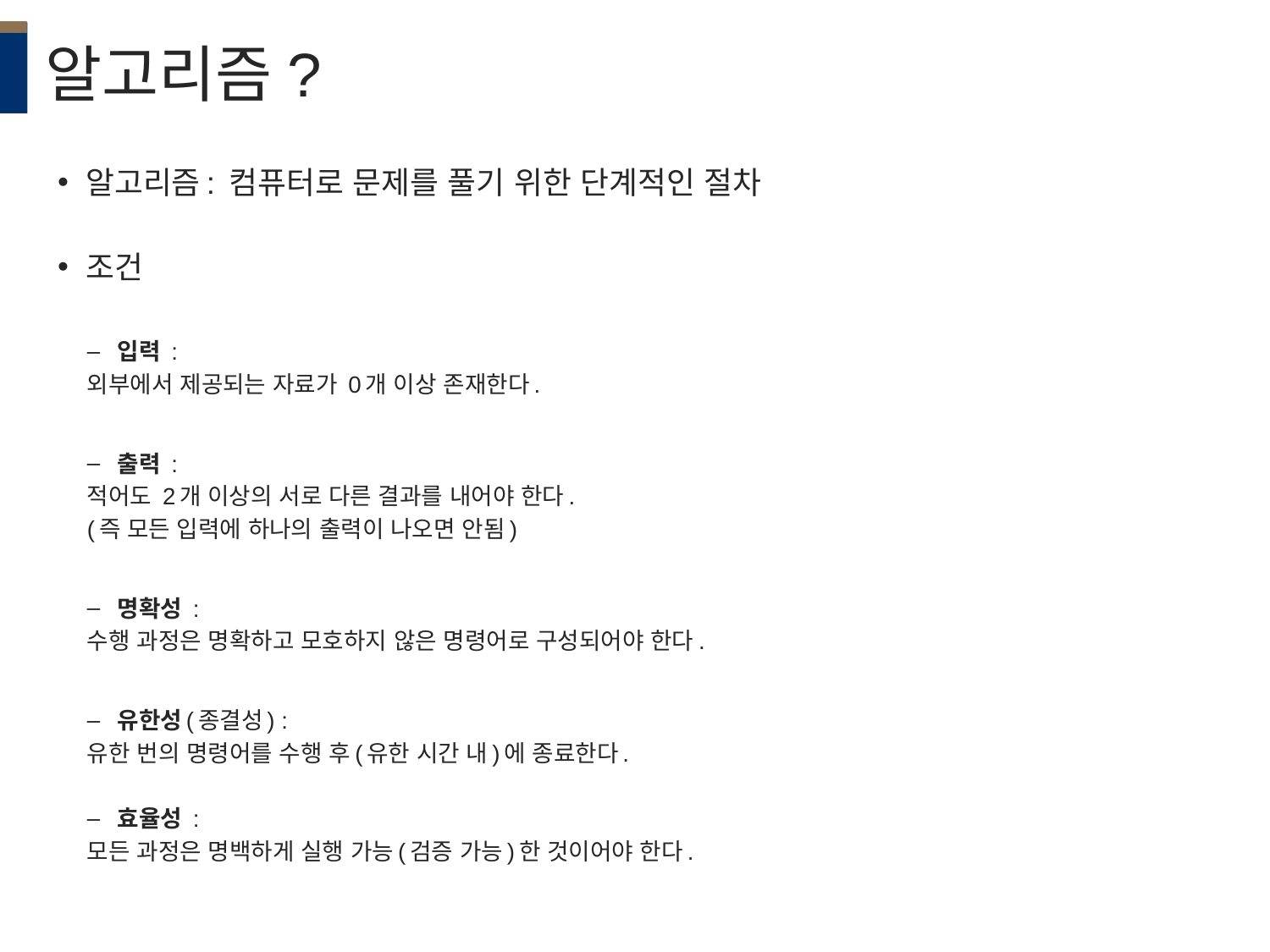

# 알고리즘?
알고리즘: 컴퓨터로 문제를 풀기 위한 단계적인 절차

조건

입력 :
외부에서 제공되는 자료가 0개 이상 존재한다.

출력 :
적어도 2개 이상의 서로 다른 결과를 내어야 한다.
(즉 모든 입력에 하나의 출력이 나오면 안됨)

명확성 :
수행 과정은 명확하고 모호하지 않은 명령어로 구성되어야 한다.

유한성(종결성) :
유한 번의 명령어를 수행 후(유한 시간 내)에 종료한다.

효율성 :
모든 과정은 명백하게 실행 가능(검증 가능)한 것이어야 한다.